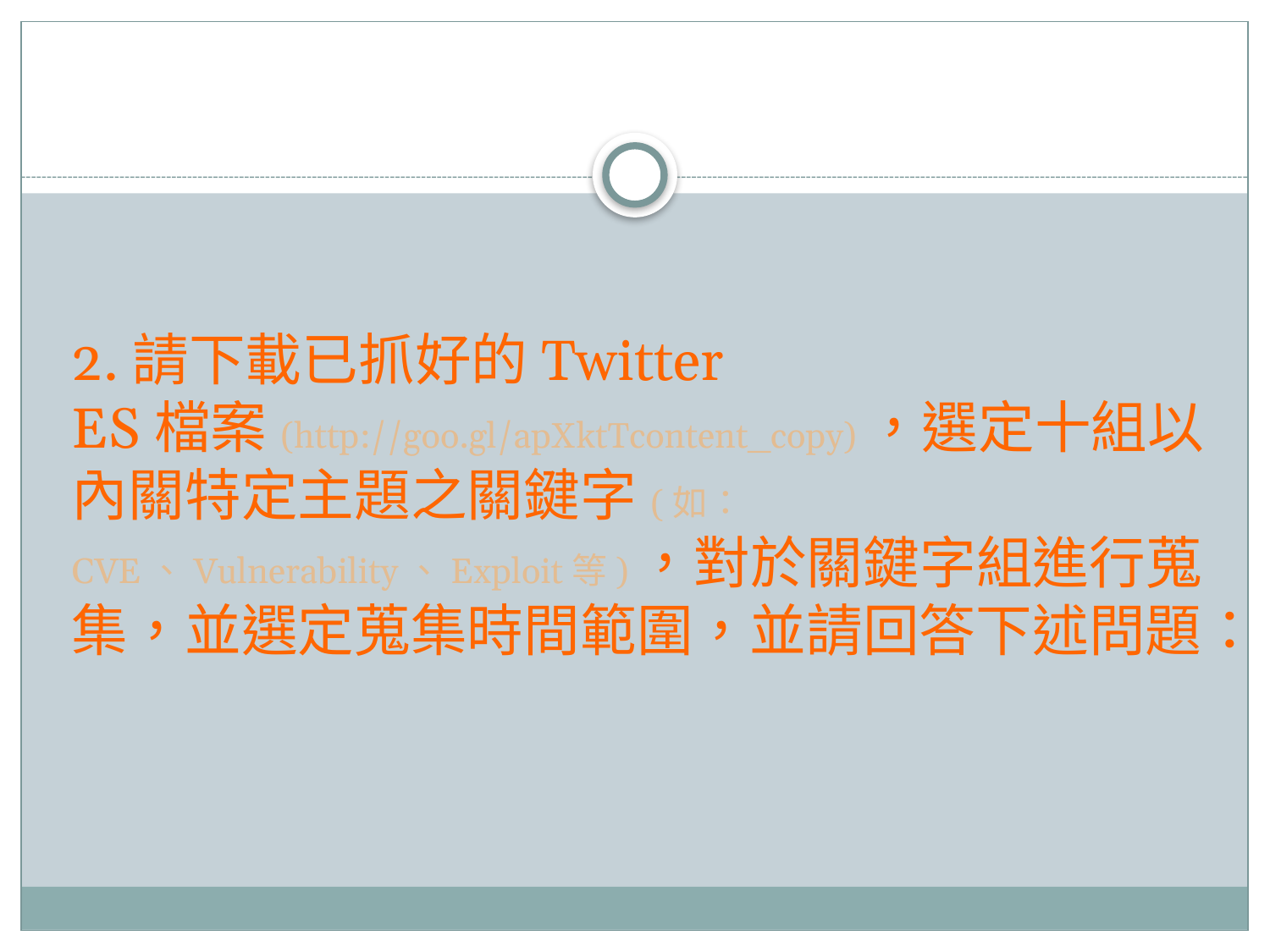

2.請下載已抓好的Twitter ES檔案(http://goo.gl/apXktTcontent_copy)，選定十組以內關特定主題之關鍵字(如：CVE、Vulnerability、Exploit等)，對於關鍵字組進行蒐集，並選定蒐集時間範圍，並請回答下述問題：